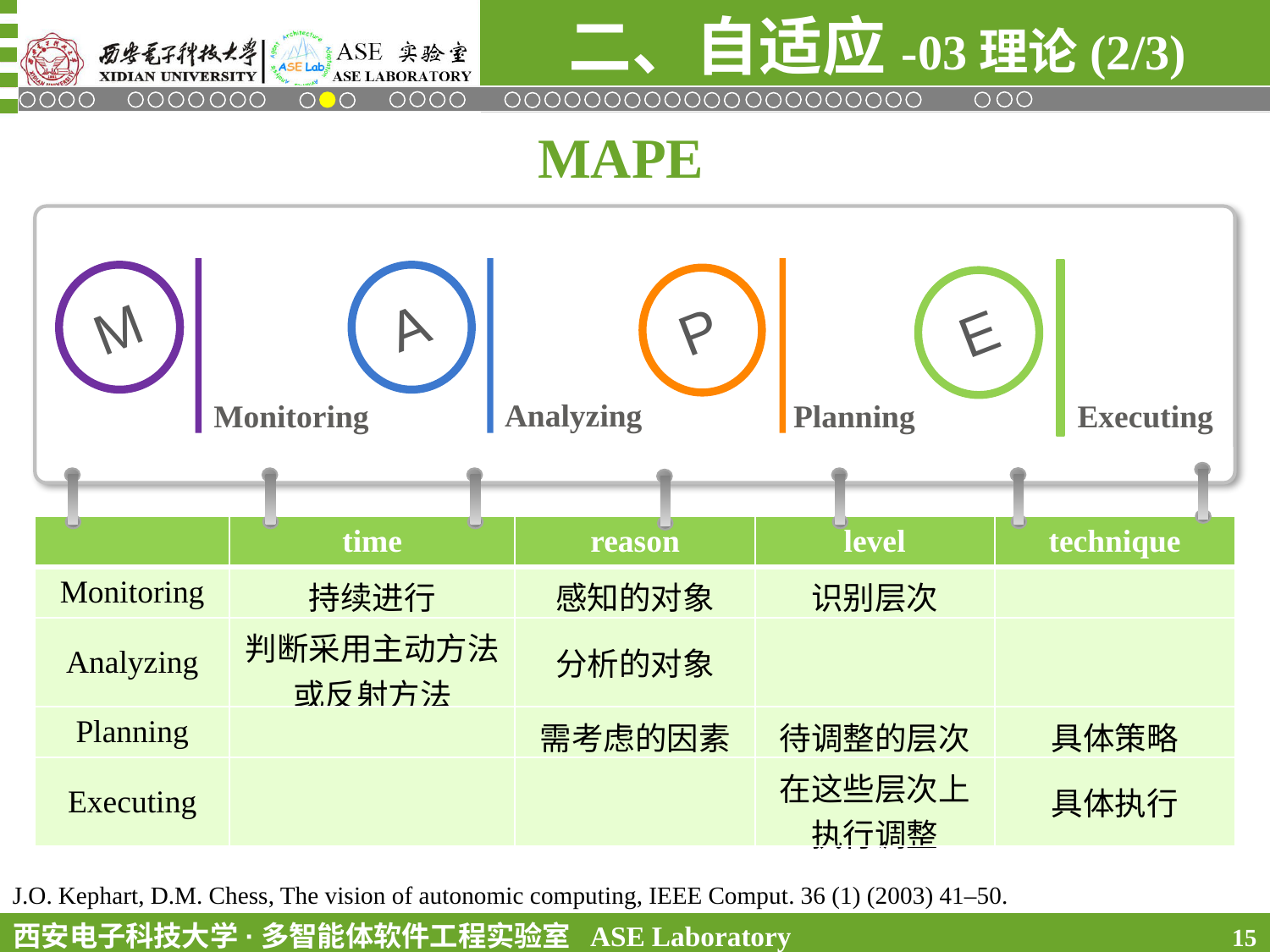

二、自适应-03理论(2/3)

MAPE

M

A

P

E
Analyzing
Planning
Monitoring
Executing

|  | time | reason | level | technique |
| --- | --- | --- | --- | --- |
| Monitoring | 持续进行 | 感知的对象 | 识别层次 |  |
| Analyzing | 判断采用主动方法或反射方法 | 分析的对象 |  |  |
| Planning |  | 需考虑的因素 | 待调整的层次 | 具体策略 |
| Executing |  |  | 在这些层次上执行调整 | 具体执行 |
J.O. Kephart, D.M. Chess, The vision of autonomic computing, IEEE Comput. 36 (1) (2003) 41–50.
15